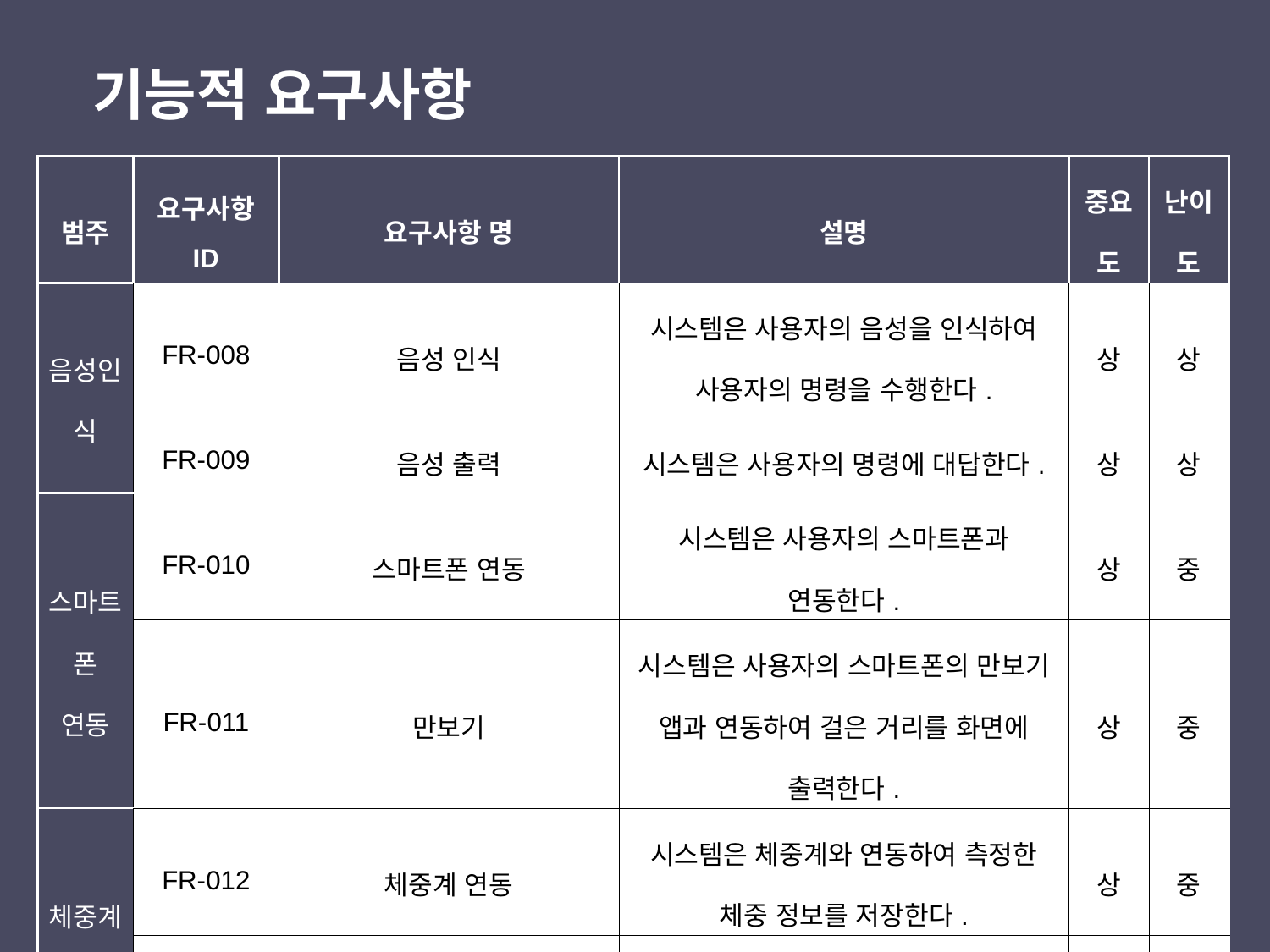

기능적 요구사항
| 범주 | 요구사항 ID | 요구사항 명 | 설명 | 중요도 | 난이도 |
| --- | --- | --- | --- | --- | --- |
| 음성인식 | FR-008 | 음성 인식 | 시스템은 사용자의 음성을 인식하여 사용자의 명령을 수행한다. | 상 | 상 |
|  | FR-009 | 음성 출력 | 시스템은 사용자의 명령에 대답한다. | 상 | 상 |
| 스마트폰 연동 | FR-010 | 스마트폰 연동 | 시스템은 사용자의 스마트폰과 연동한다. | 상 | 중 |
|  | FR-011 | 만보기 | 시스템은 사용자의 스마트폰의 만보기 앱과 연동하여 걸은 거리를 화면에 출력한다. | 상 | 중 |
| 체중계 연동 | FR-012 | 체중계 연동 | 시스템은 체중계와 연동하여 측정한 체중 정보를 저장한다. | 상 | 중 |
|  | FR-013 | 체중 정보 출력 | 사용자는 저장된 체중 정보를 분석한 표를 출력할 수 있다. | 상 | 중 |